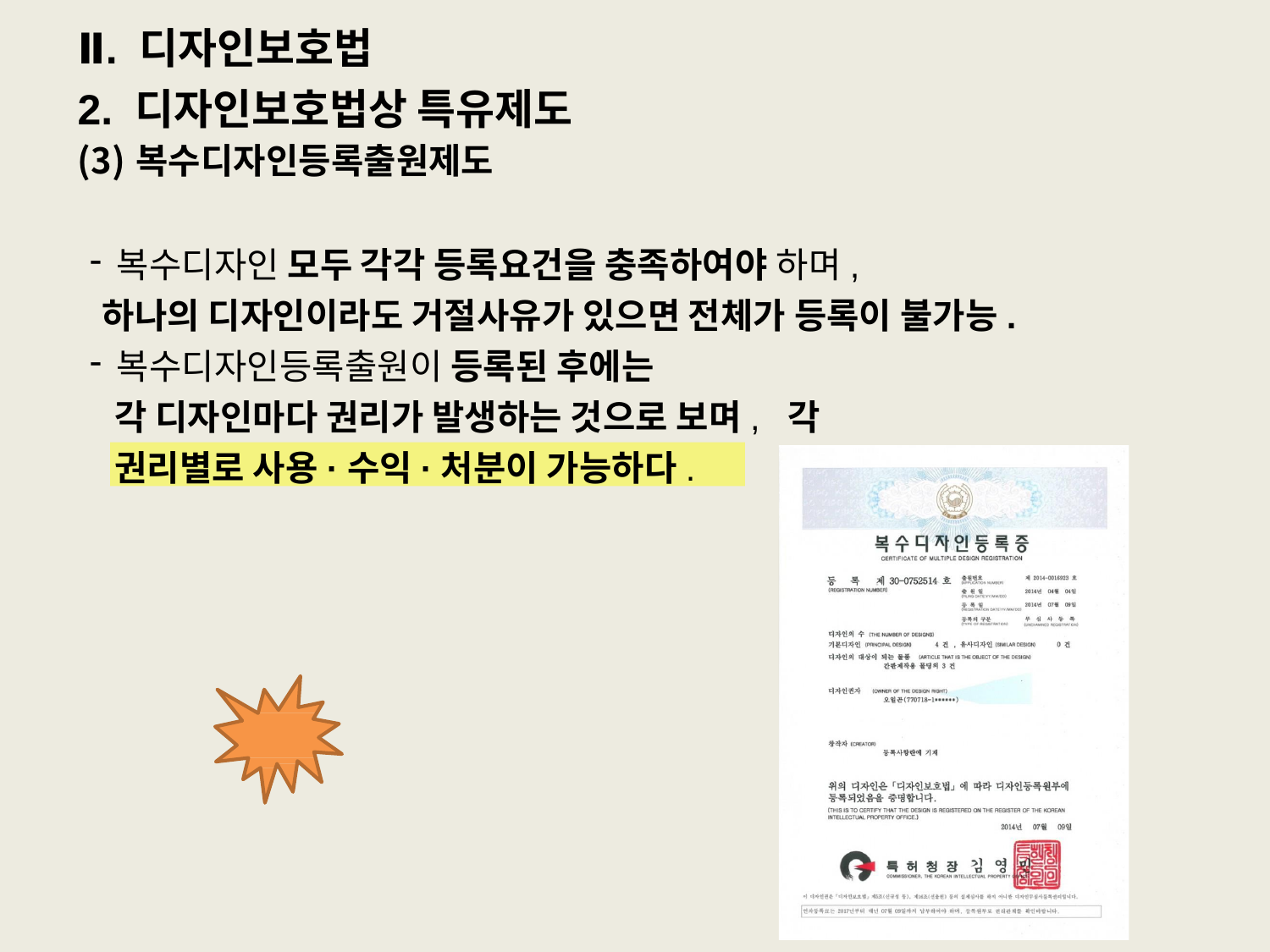

# Ⅱ. 디자인보호법
2. 디자인보호법상 특유제도
복수디자인등록출원제도

복수디자인 모두 각각 등록요건을 충족하여야 하며,
하나의 디자인이라도 거절사유가 있으면 전체가 등록이 불가능.
복수디자인등록출원이 등록된 후에는
각 디자인마다 권리가 발생하는 것으로 보며,  각 권리별로 사용·수익·처분이 가능하다.